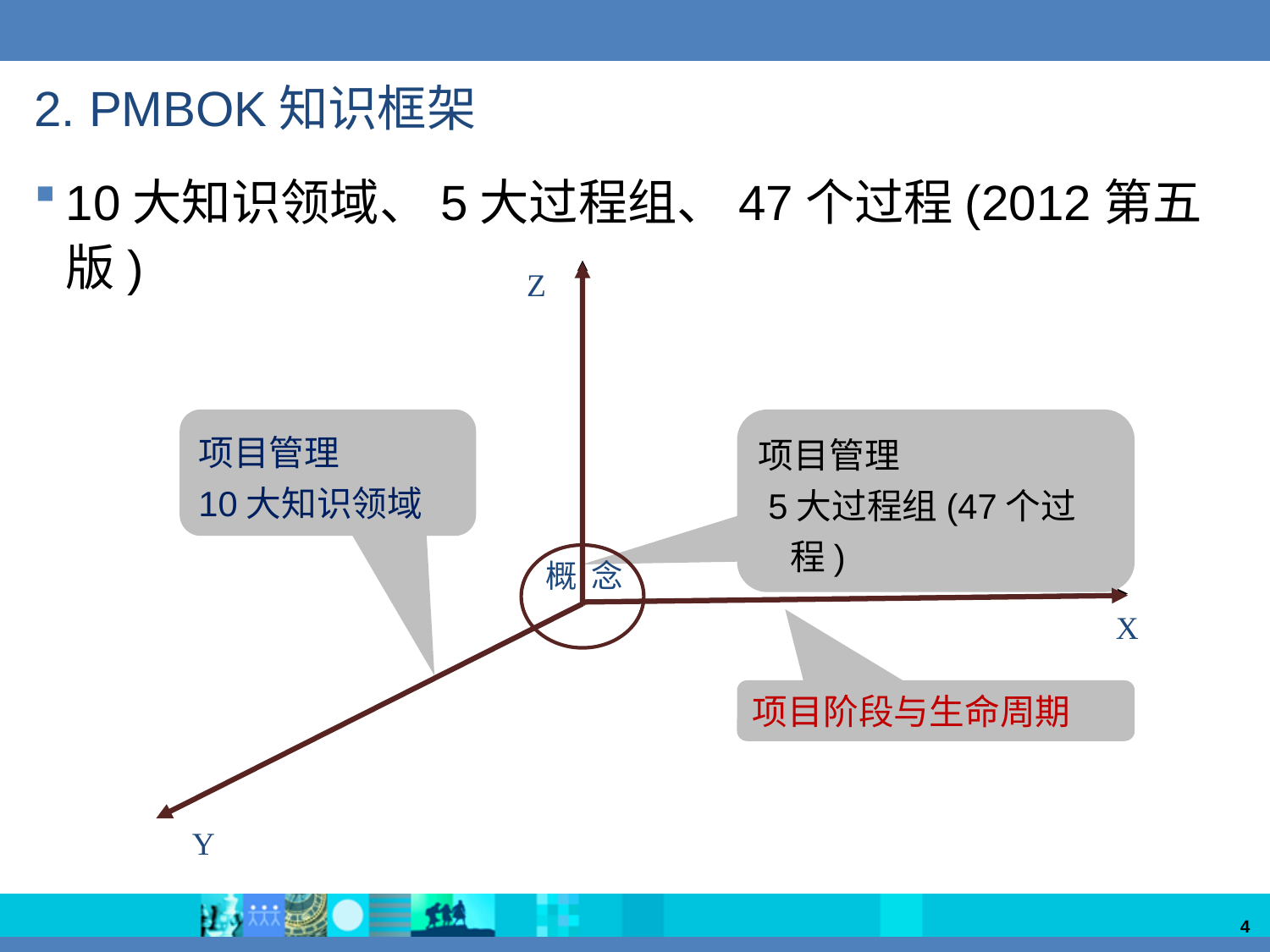

# 2. PMBOK知识框架
10大知识领域、5大过程组、47个过程(2012第五版)
Z

项目管理
10大知识领域
项目管理
 5大过程组(47个过程)
概  念

X

项目阶段与生命周期
Y

4